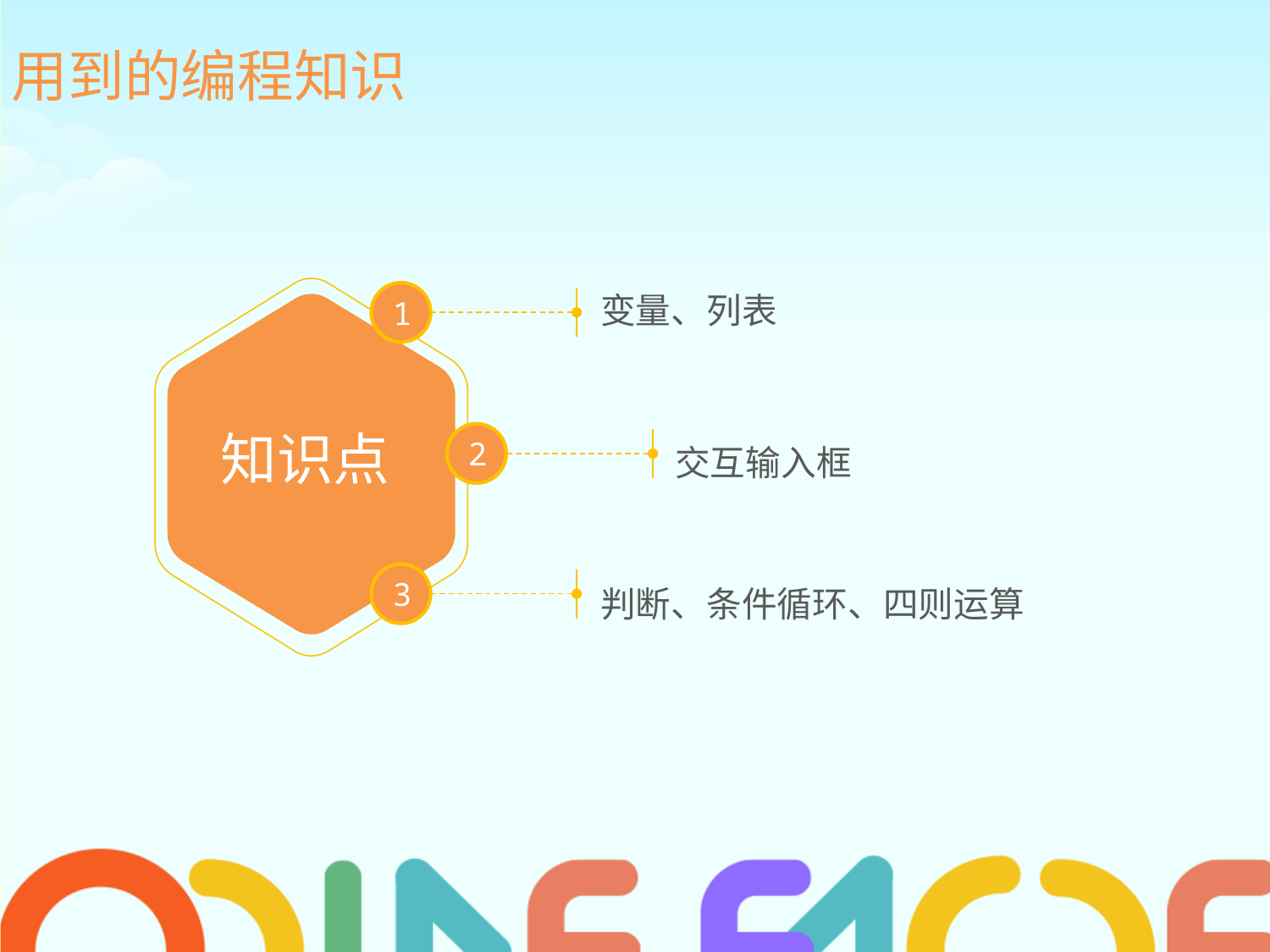

用到的编程知识
变量、列表
1

知识点
2
交互输入框
3
判断、条件循环、四则运算